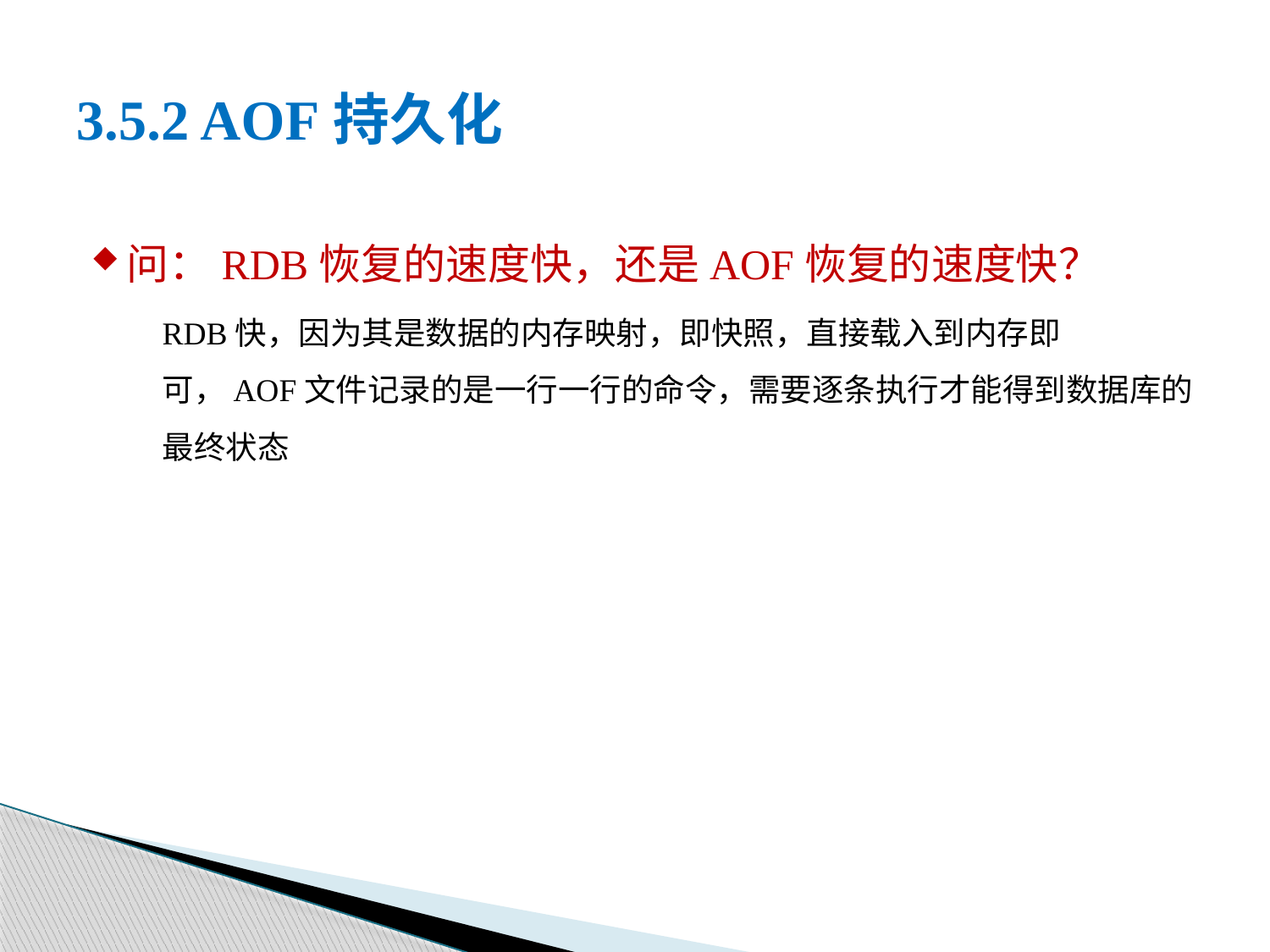

# 3.5.2 AOF持久化
问：RDB恢复的速度快，还是AOF恢复的速度快？
RDB快，因为其是数据的内存映射，即快照，直接载入到内存即可，AOF文件记录的是一行一行的命令，需要逐条执行才能得到数据库的最终状态